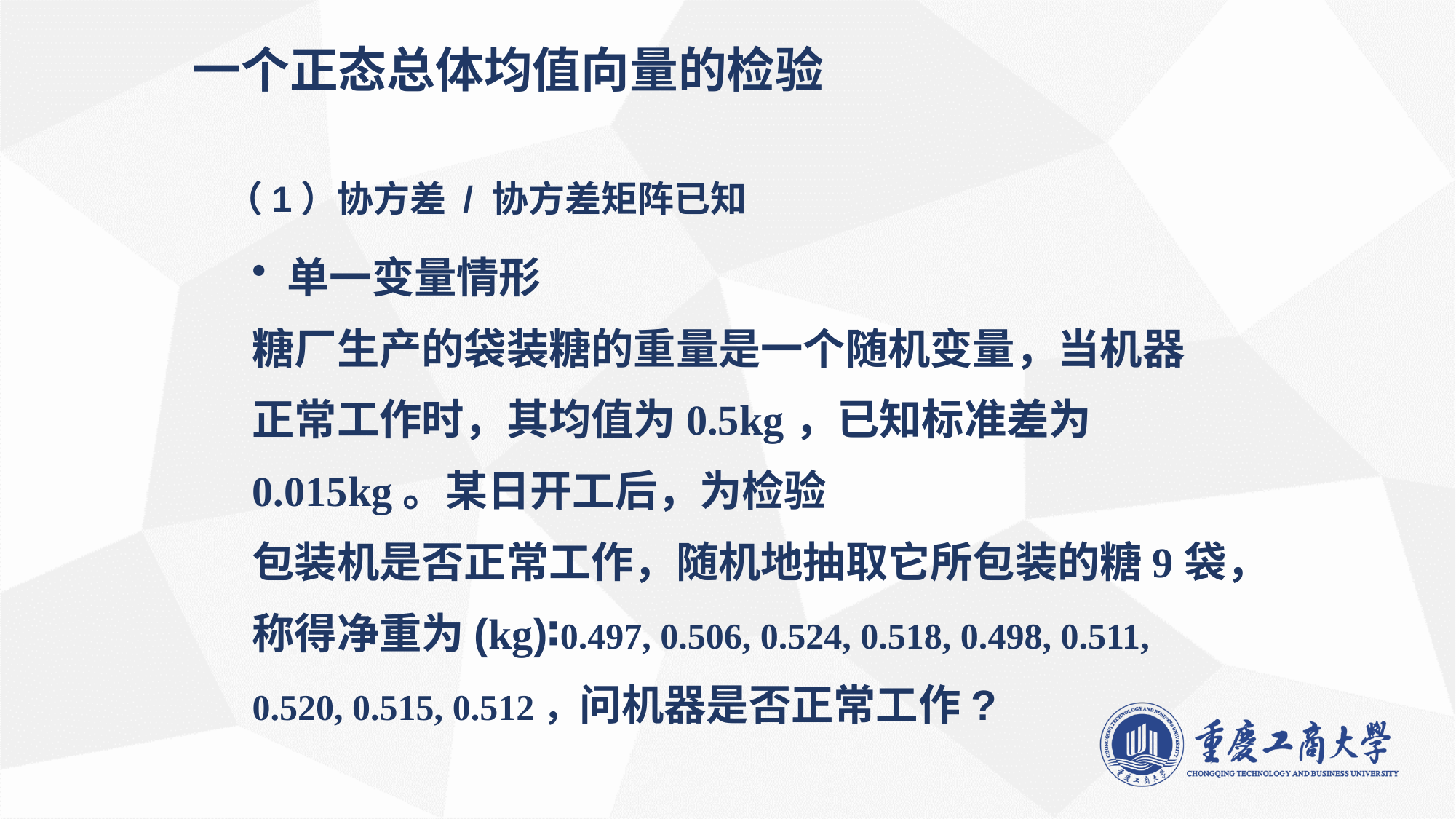

一个正态总体均值向量的检验
（1）协方差 / 协方差矩阵已知
 单一变量情形
糖厂生产的袋装糖的重量是一个随机变量，当机器
正常工作时，其均值为0.5kg，已知标准差为0.015kg。某日开工后，为检验
包装机是否正常工作，随机地抽取它所包装的糖9袋，
称得净重为(kg)∶0.497, 0.506, 0.524, 0.518, 0.498, 0.511,
0.520, 0.515, 0.512，问机器是否正常工作?